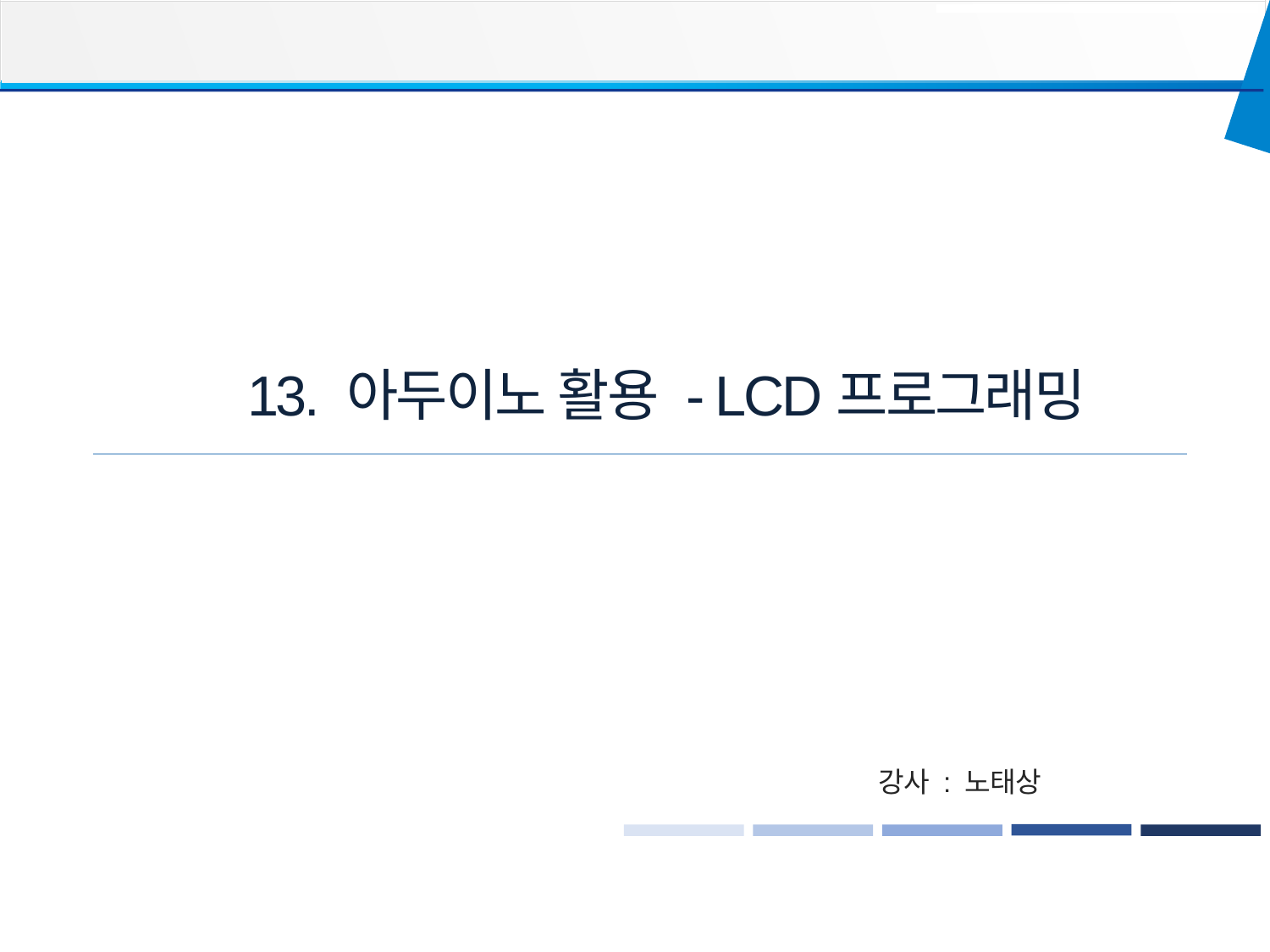

13. 아두이노 활용 - LCD프로그래밍

강사 : 노태상